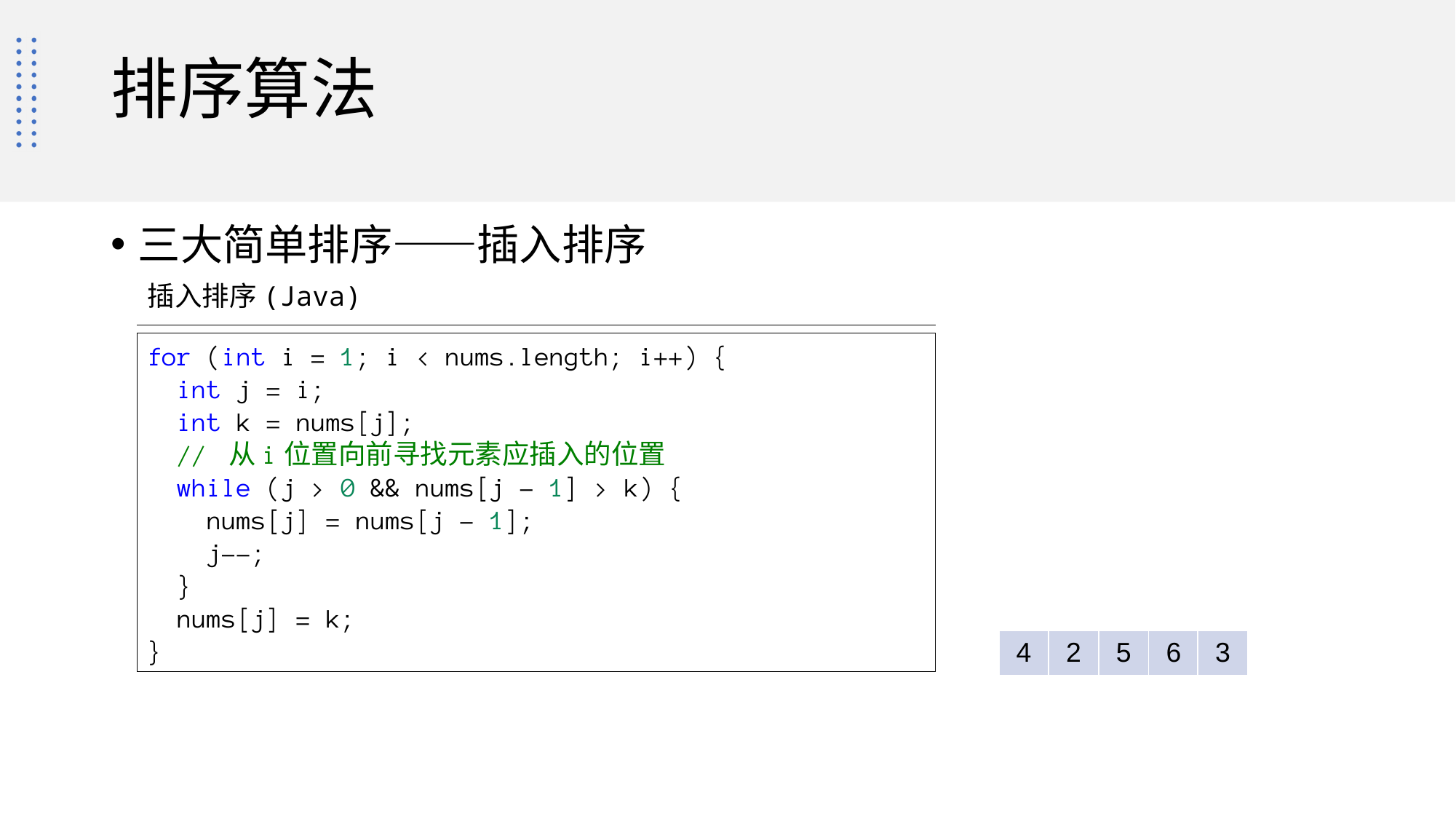

# 排序算法
三大简单排序——插入排序
插入排序(Java)
for (int i = 1; i < nums.length; i++) {
  int j = i;
  int k = nums[j];
  // 从i位置向前寻找元素应插入的位置
  while (j > 0 && nums[j - 1] > k) {
    nums[j] = nums[j - 1];
    j--;
  }
  nums[j] = k;
}
| 4 |
| --- |
| 2 |
| --- |
| 5 |
| --- |
| 6 |
| --- |
| 3 |
| --- |